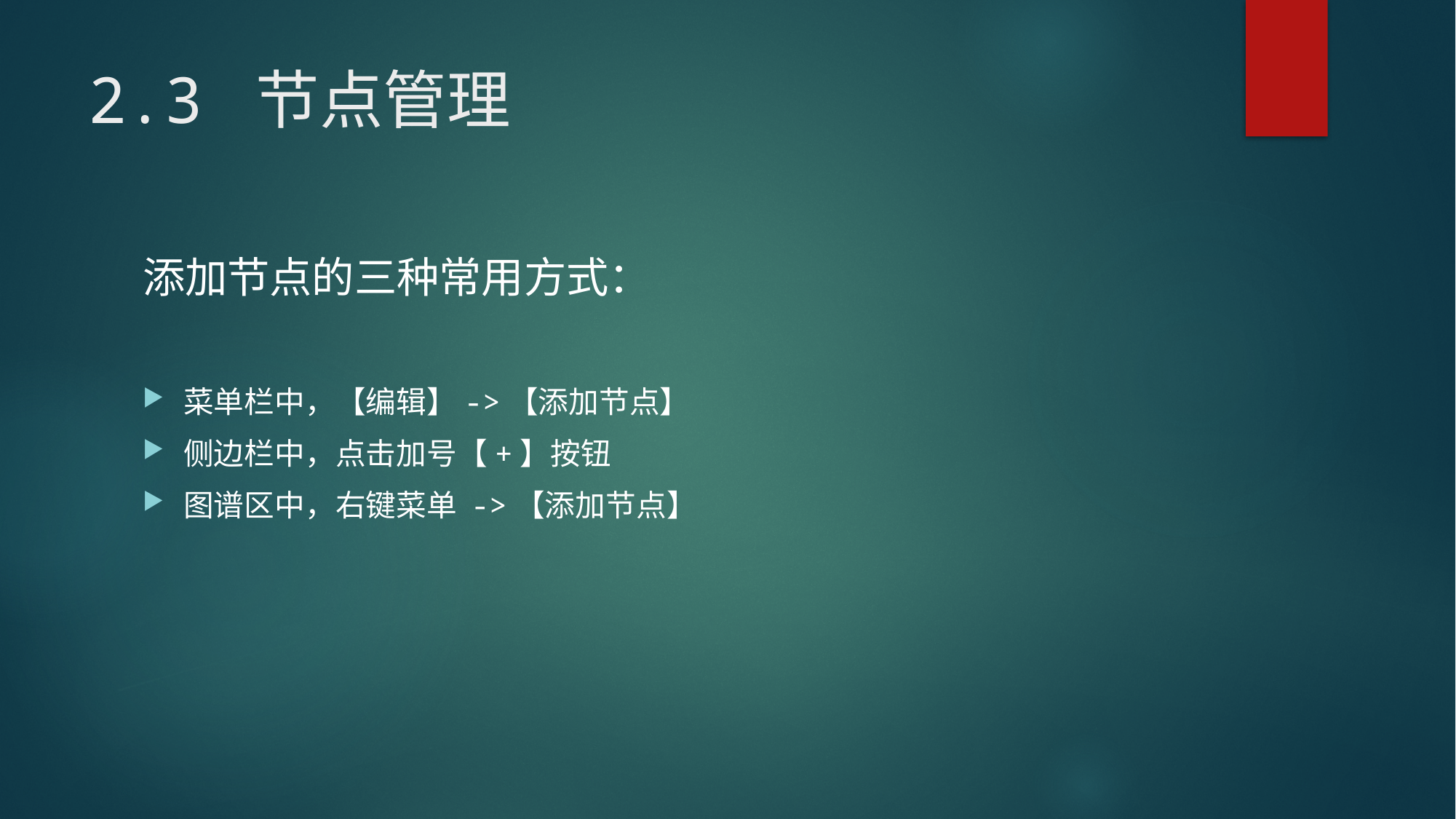

# 2.3 节点管理
添加节点的三种常用方式：

菜单栏中，【编辑】->【添加节点】
侧边栏中，点击加号【+】按钮
图谱区中，右键菜单 ->【添加节点】